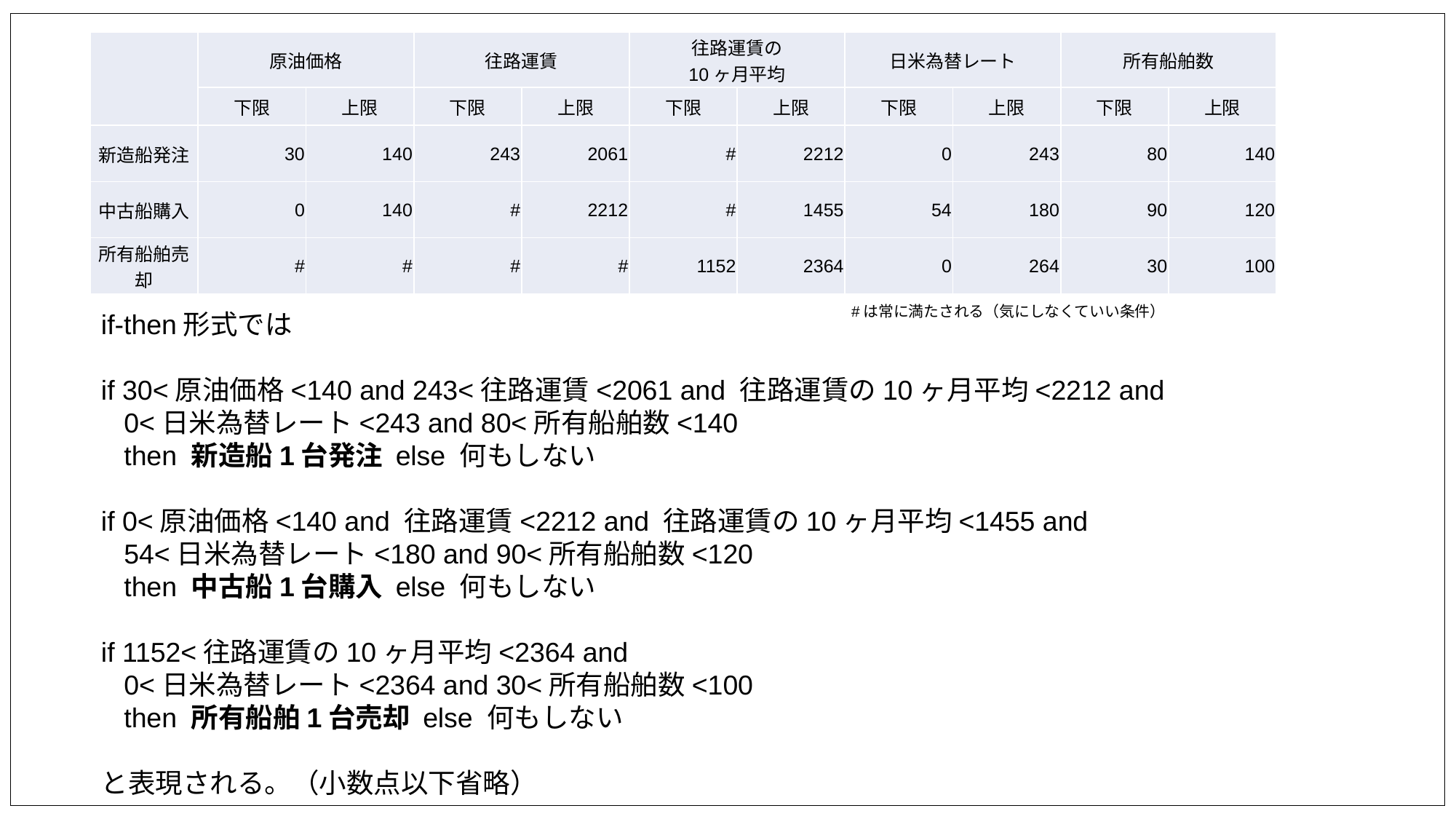

|  | 原油価格 |  | 往路運賃 |  | 往路運賃の 10ヶ月平均 |  | 日米為替レート |  | 所有船舶数 |  |
| --- | --- | --- | --- | --- | --- | --- | --- | --- | --- | --- |
|  | 下限 | 上限 | 下限 | 上限 | 下限 | 上限 | 下限 | 上限 | 下限 | 上限 |
| 新造船発注 | 30 | 140 | 243 | 2061 | # | 2212 | 0 | 243 | 80 | 140 |
| 中古船購入 | 0 | 140 | # | 2212 | # | 1455 | 54 | 180 | 90 | 120 |
| 所有船舶売却 | # | # | # | # | 1152 | 2364 | 0 | 264 | 30 | 100 |
#は常に満たされる（気にしなくていい条件）
if-then形式では

if 30<原油価格<140 and 243<往路運賃<2061 and 往路運賃の10ヶ月平均<2212 and
   0<日米為替レート<243 and 80<所有船舶数<140
   then 新造船1台発注 else 何もしない

if 0<原油価格<140 and 往路運賃<2212 and 往路運賃の10ヶ月平均<1455 and
   54<日米為替レート<180 and 90<所有船舶数<120
   then 中古船1台購入 else 何もしない

if 1152<往路運賃の10ヶ月平均<2364 and
   0<日米為替レート<2364 and 30<所有船舶数<100
   then 所有船舶1台売却 else 何もしない

と表現される。（小数点以下省略）